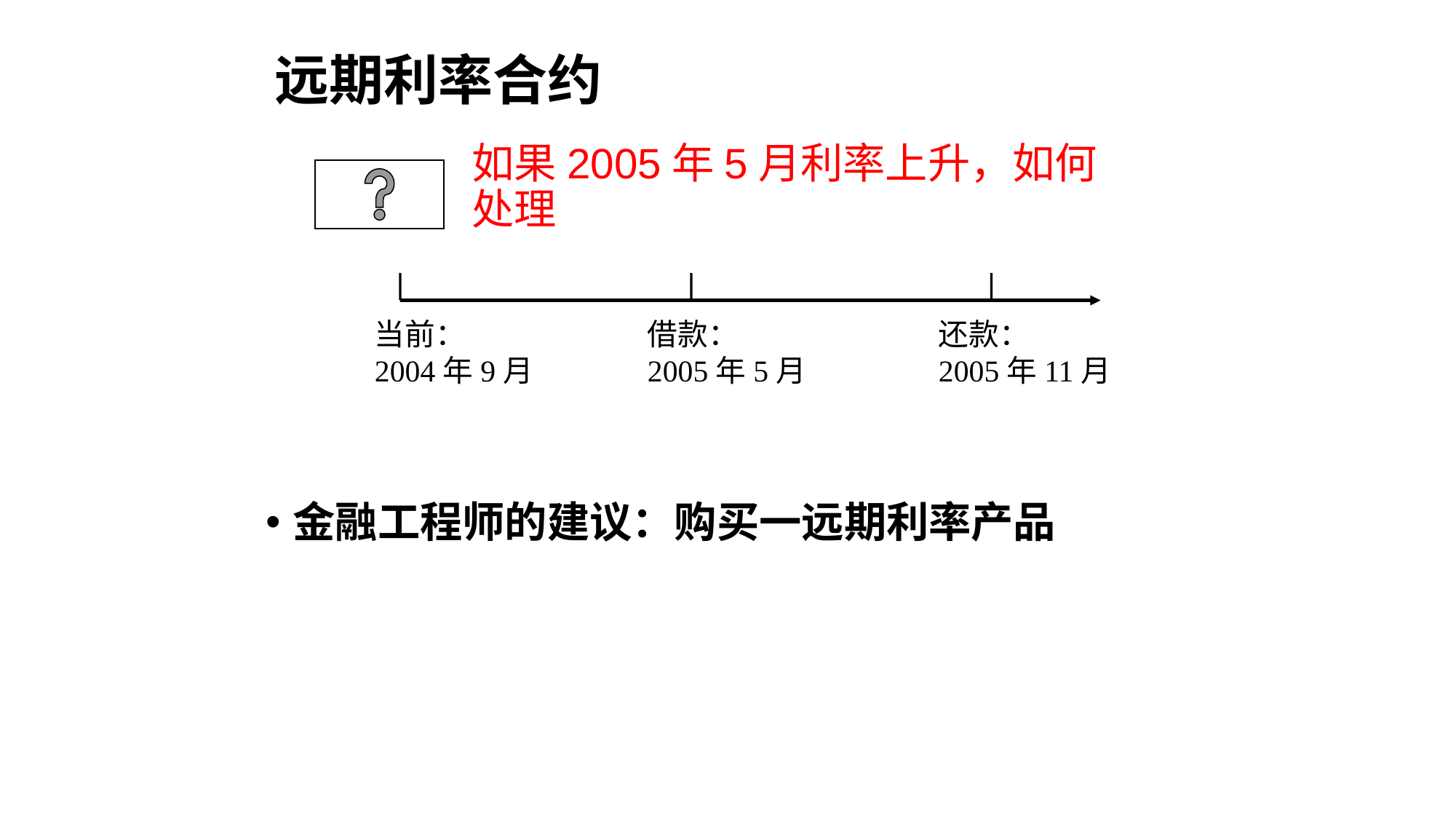

远期利率合约
# 如果2005年5月利率上升，如何处理

当前：
2004年9月
借款：
2005年5月
还款：
2005年11月
金融工程师的建议：购买一远期利率产品